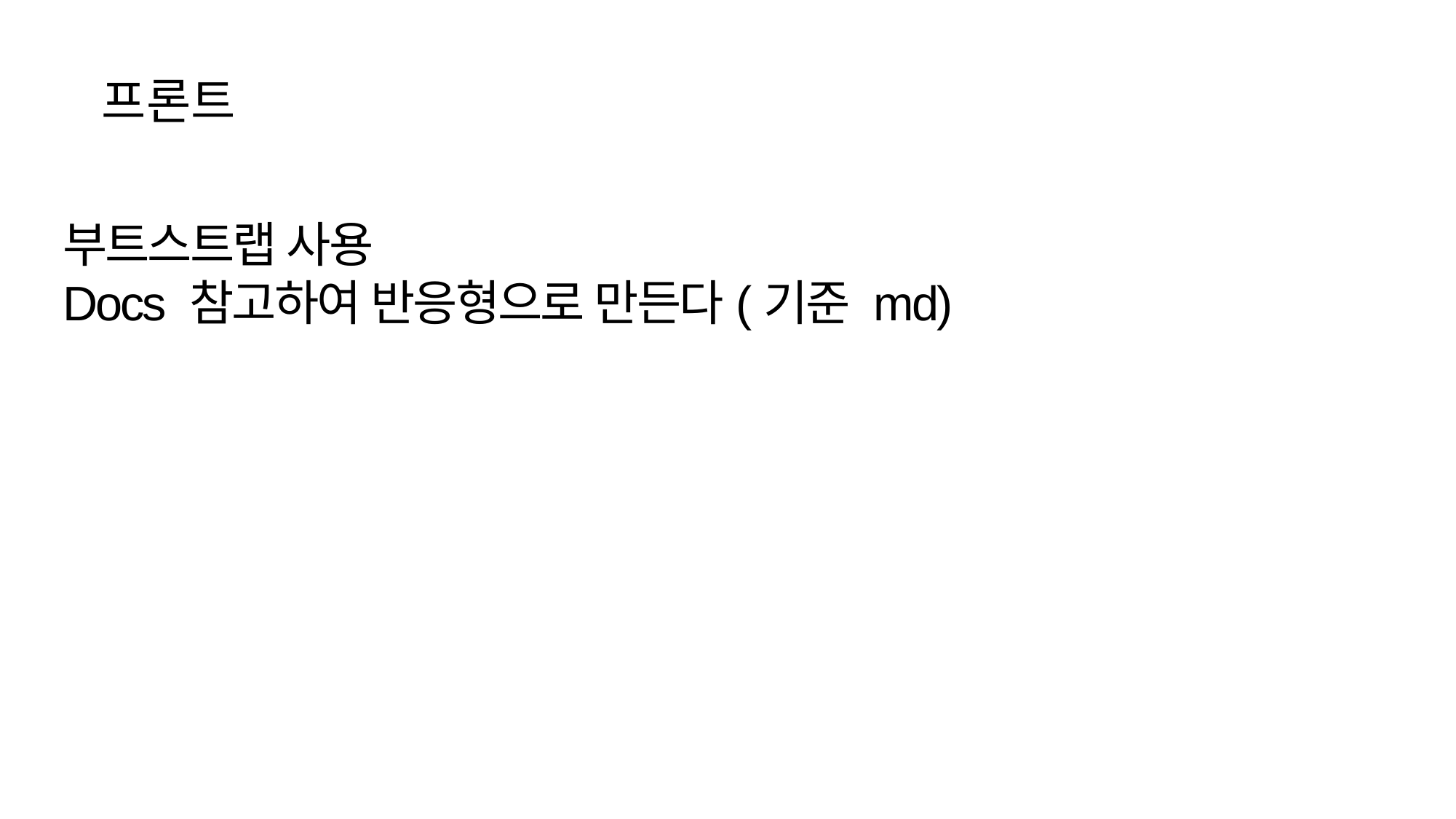

프론트
부트스트랩 사용
Docs 참고하여 반응형으로 만든다(기준 md)